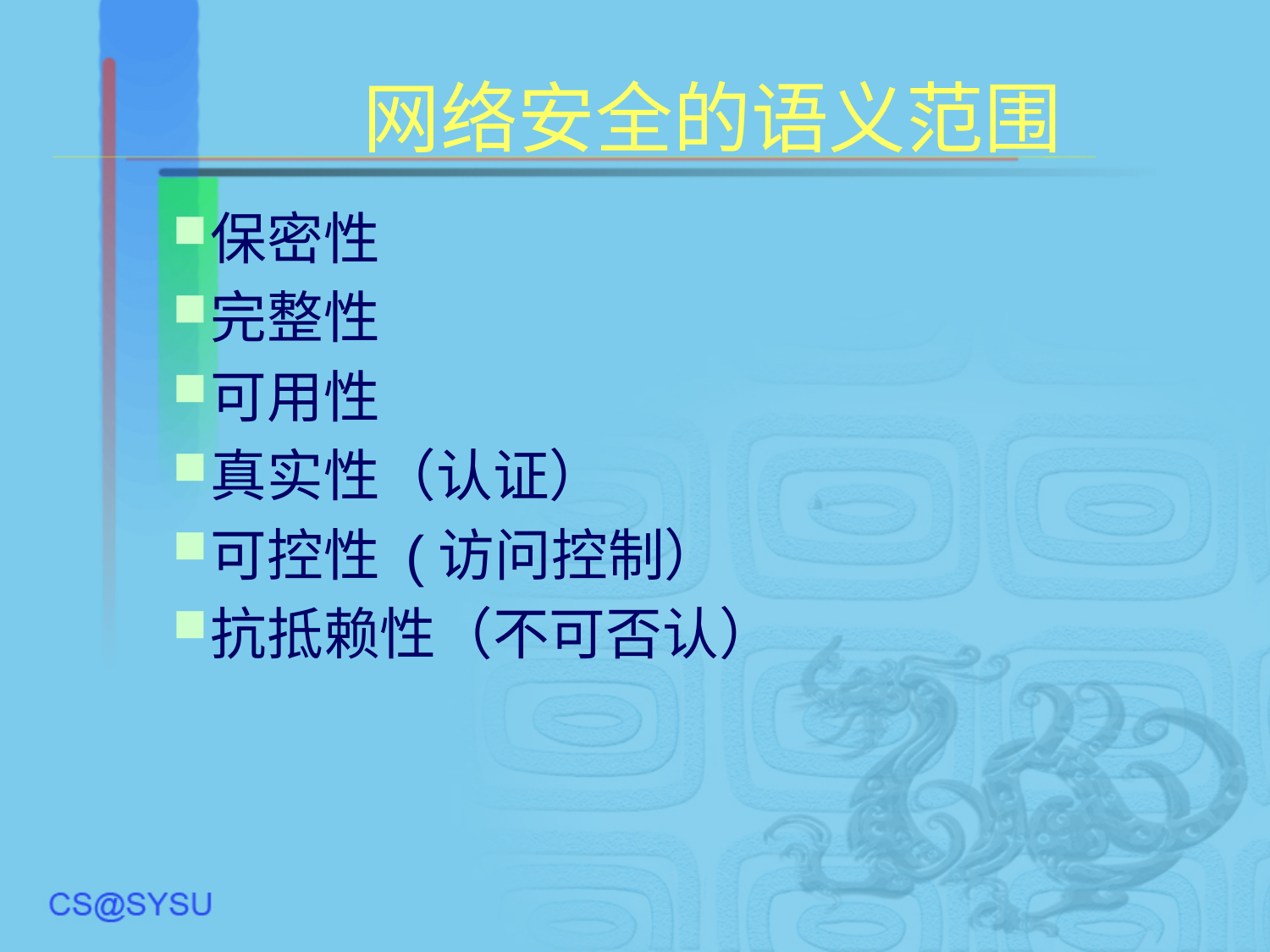

# 网络安全的语义范围
保密性
完整性
可用性
真实性（认证）
可控性 (访问控制）
抗抵赖性（不可否认）